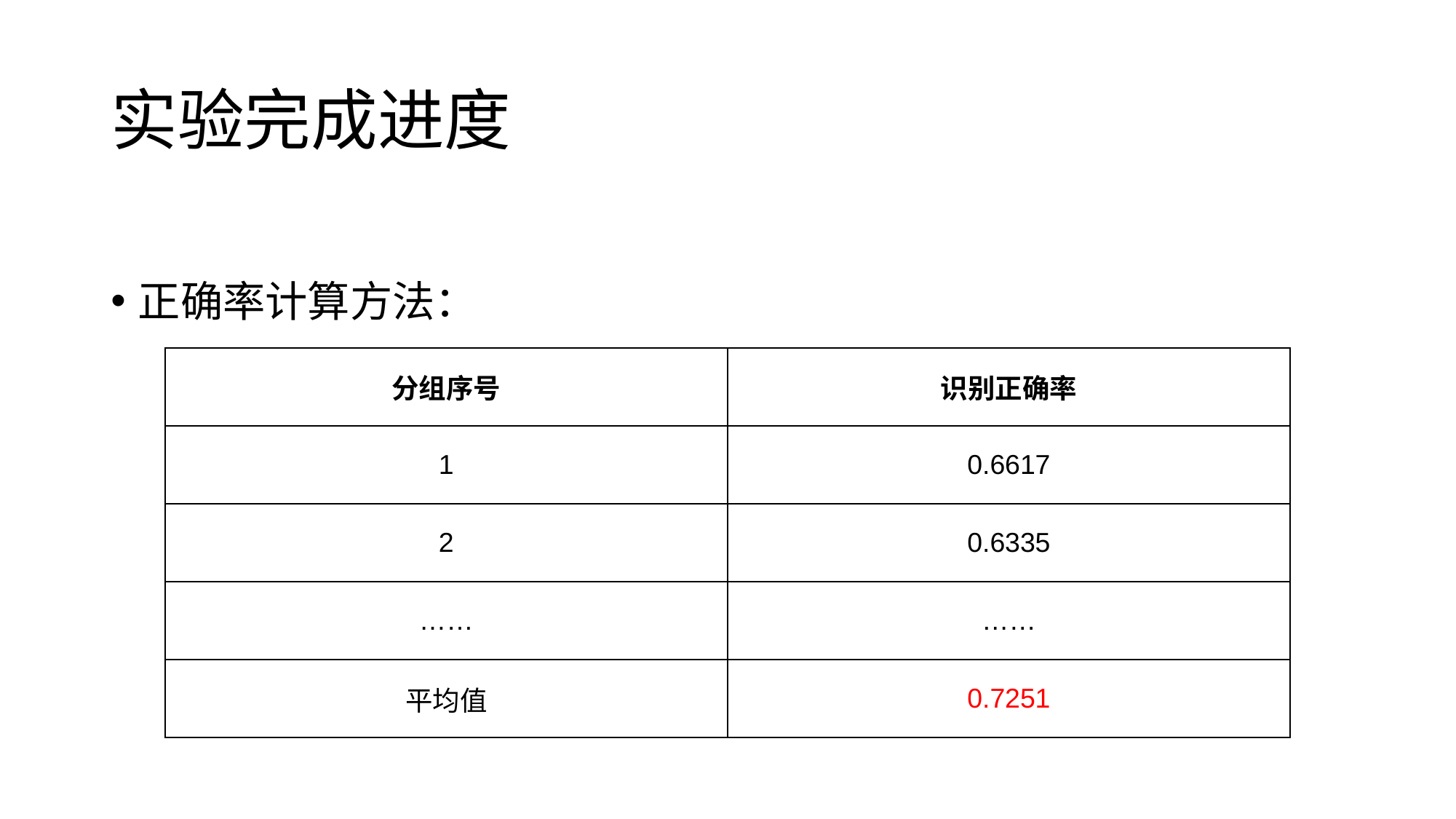

# 实验完成进度
正确率计算方法：
| 分组序号 | 识别正确率 |
| --- | --- |
| 1 | 0.6617 |
| 2 | 0.6335 |
| …… | …… |
| 平均值 | 0.7251 |